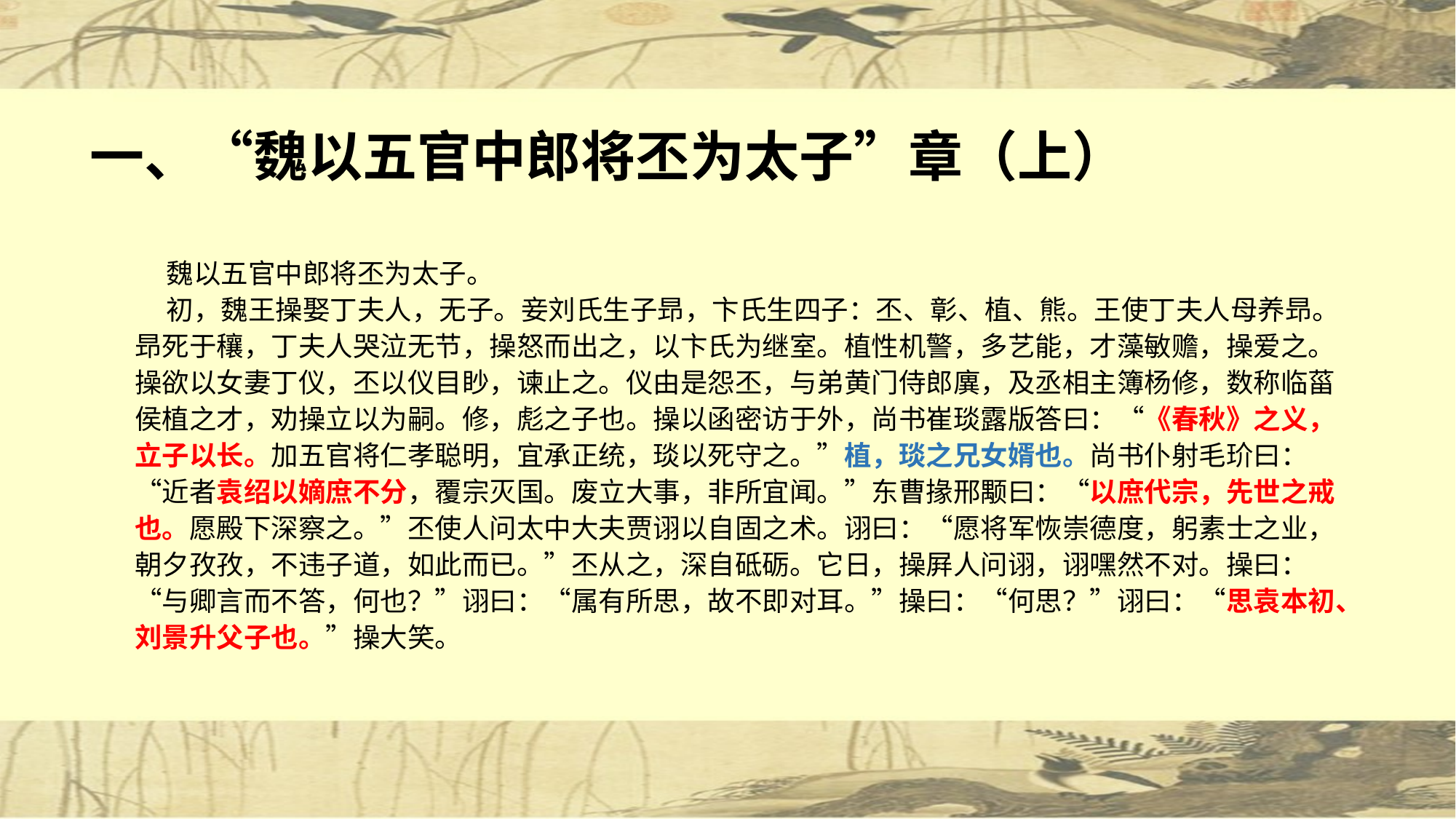

一、“魏以五官中郎将丕为太子”章（上）
    魏以五官中郎将丕为太子。
    初，魏王操娶丁夫人，无子。妾刘氏生子昻，卞氏生四子：丕、彰、植、熊。王使丁夫人母养昻。昻死于穰，丁夫人哭泣无节，操怒而出之，以卞氏为继室。植性机警，多艺能，才藻敏赡，操爱之。操欲以女妻丁仪，丕以仪目眇，谏止之。仪由是怨丕，与弟黄门侍郎廙，及丞相主簿杨修，数称临菑侯植之才，劝操立以为嗣。修，彪之子也。操以函密访于外，尚书崔琰露版答曰：“《春秋》之义，立子以长。加五官将仁孝聪明，宜承正统，琰以死守之。”植，琰之兄女婿也。尚书仆射毛玠曰：“近者袁绍以嫡庶不分，覆宗灭国。废立大事，非所宜闻。”东曹掾邢颙曰：“以庶代宗，先世之戒也。愿殿下深察之。”丕使人问太中大夫贾诩以自固之术。诩曰：“愿将军恢崇德度，躬素士之业，朝夕孜孜，不违子道，如此而已。”丕从之，深自砥砺。它日，操屛人问诩，诩嘿然不对。操曰：“与卿言而不答，何也？”诩曰：“属有所思，故不即对耳。”操曰：“何思？”诩曰：“思袁本初、刘景升父子也。”操大笑。